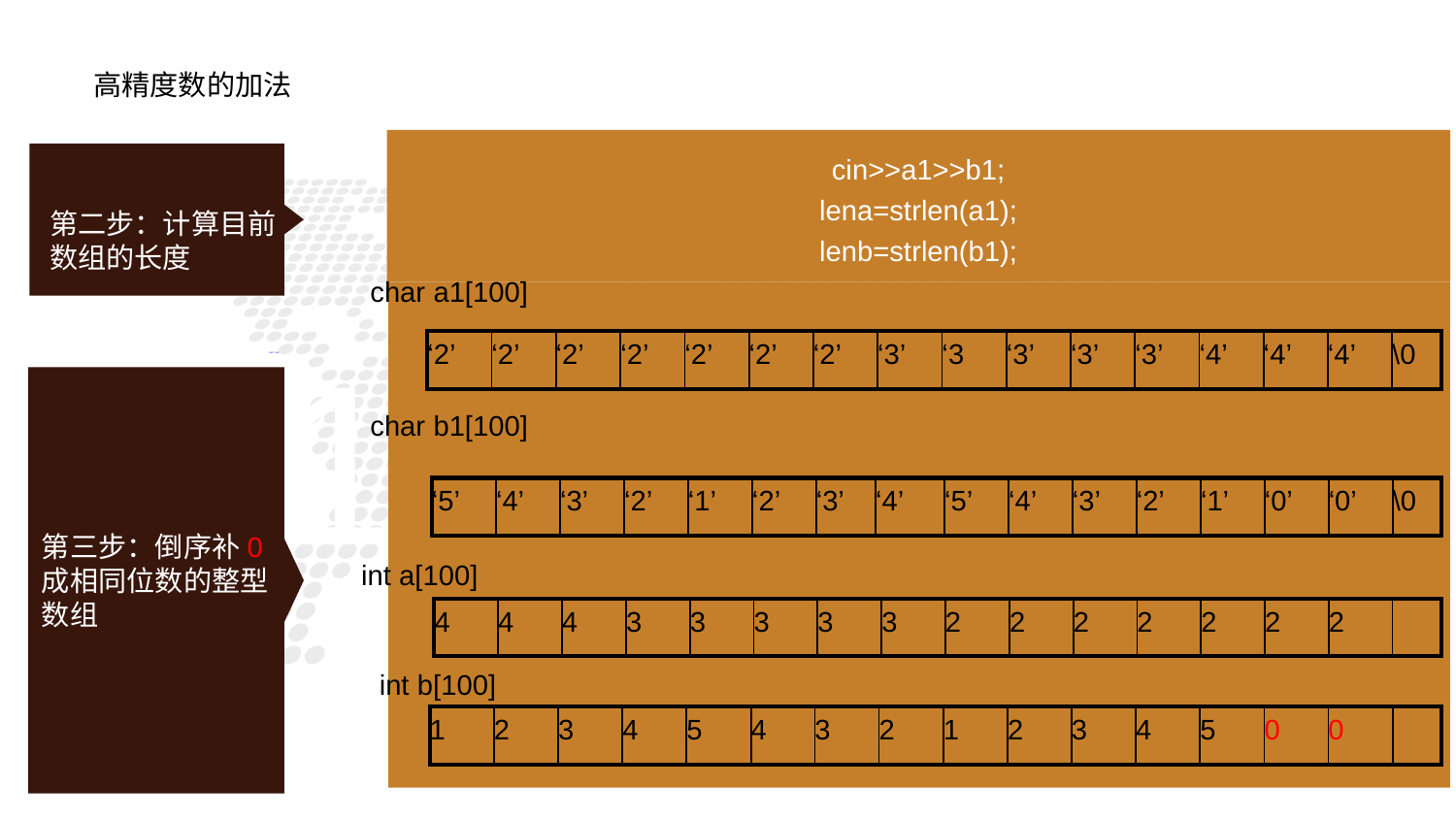

高精度数的加法

cin>>a1>>b1;
lena=strlen(a1);
lenb=strlen(b1);
第二步：计算目前数组的长度
char a1[100]

1
| ‘2’ | ‘2’ | ‘2’ | ‘2’ | ‘2’ | ‘2’ | ‘2’ | ‘3’ | ‘3 | ‘3’ | ‘3’ | ‘3’ | ‘4’ | ‘4’ | ‘4’ | \0 |
| --- | --- | --- | --- | --- | --- | --- | --- | --- | --- | --- | --- | --- | --- | --- | --- |
PART  ONE
char b1[100]

| ‘5’ | ‘4’ | ‘3’ | ‘2’ | ‘1’ | ‘2’ | ‘3’ | ‘4’ | ‘5’ | ‘4’ | ‘3’ | ‘2’ | ‘1’ | ‘0’ | ‘0’ | \0 |
| --- | --- | --- | --- | --- | --- | --- | --- | --- | --- | --- | --- | --- | --- | --- | --- |
第三步：倒序补0成相同位数的整型数组
int a[100]
| 4 | 4 | 4 | 3 | 3 | 3 | 3 | 3 | 2 | 2 | 2 | 2 | 2 | 2 | 2 |  |
| --- | --- | --- | --- | --- | --- | --- | --- | --- | --- | --- | --- | --- | --- | --- | --- |
int b[100]
| 1 | 2 | 3 | 4 | 5 | 4 | 3 | 2 | 1 | 2 | 3 | 4 | 5 | 0 | 0 |  |
| --- | --- | --- | --- | --- | --- | --- | --- | --- | --- | --- | --- | --- | --- | --- | --- |